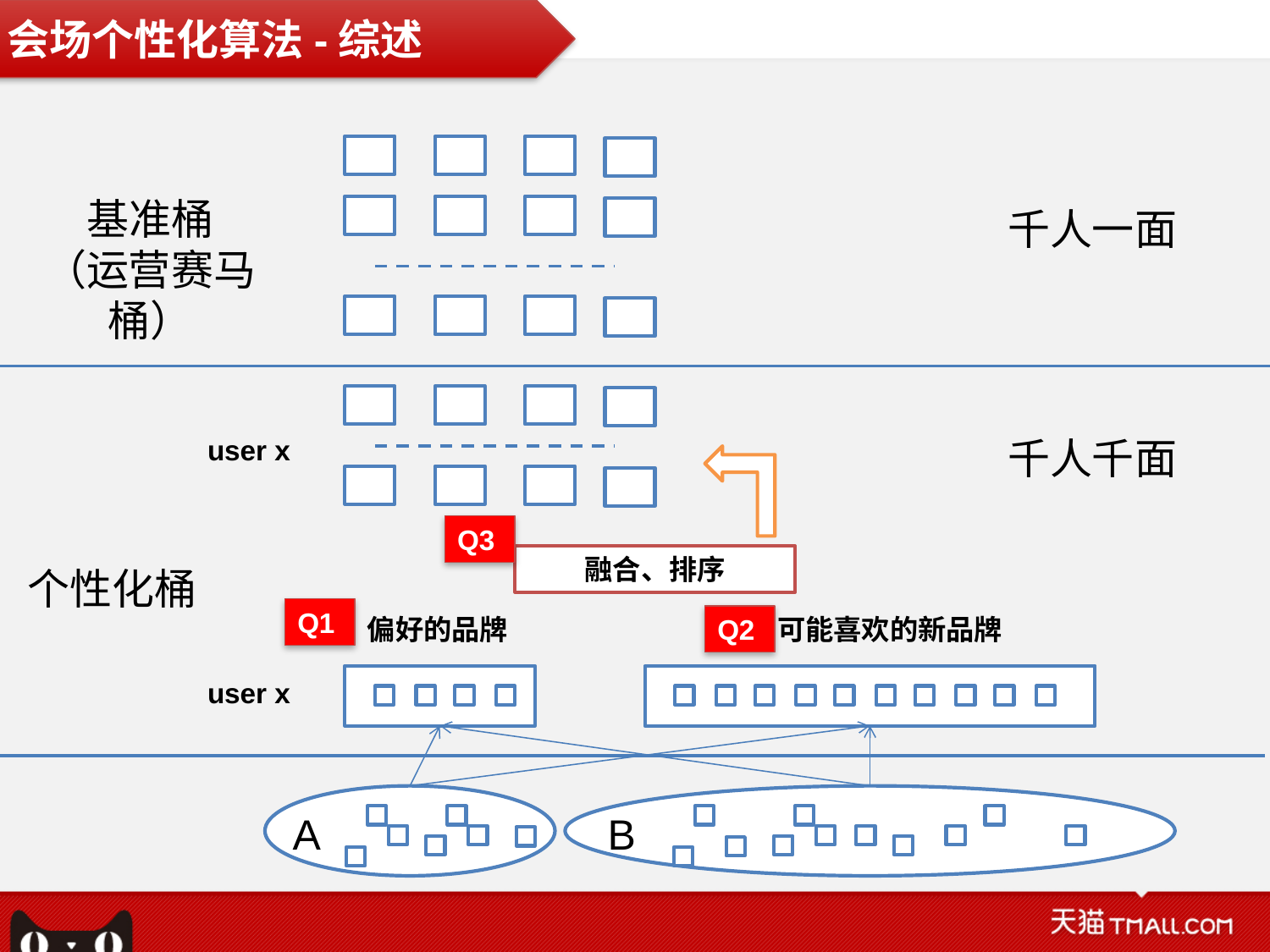

会场个性化算法-综述

基准桶
（运营赛马桶）

千人一面

user x
千人千面

Q3
融合、排序
个性化桶
Q1
偏好的品牌
Q2
可能喜欢的新品牌

user x

A
B